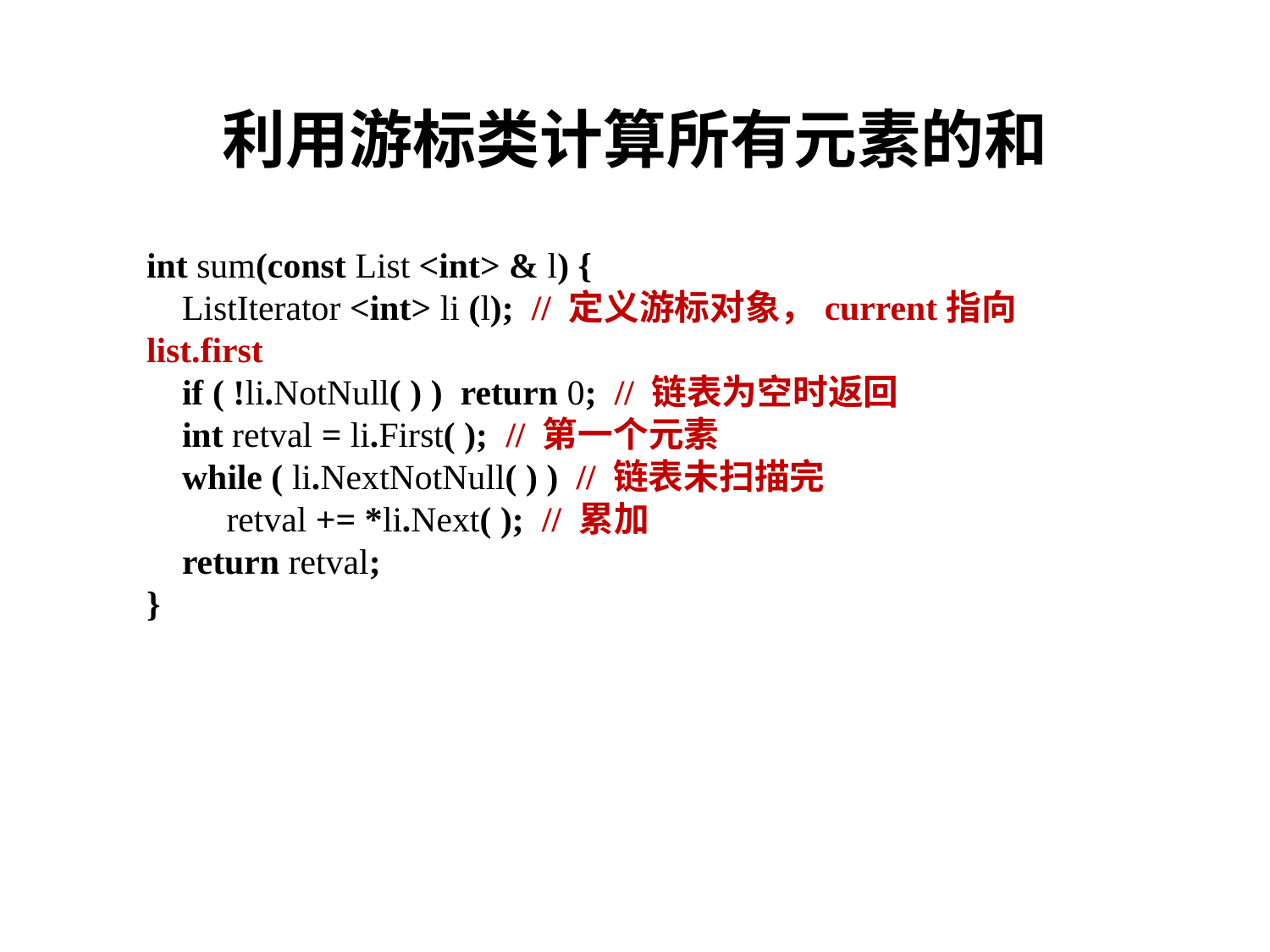

# 利用游标类计算所有元素的和
int sum(const List <int> & l) {
    ListIterator <int> li (l);  // 定义游标对象，current指向list.first
    if ( !li.NotNull( ) )  return 0;  // 链表为空时返回
    int retval = li.First( );  // 第一个元素
    while ( li.NextNotNull( ) )  // 链表未扫描完
         retval += *li.Next( );  // 累加
    return retval;
}